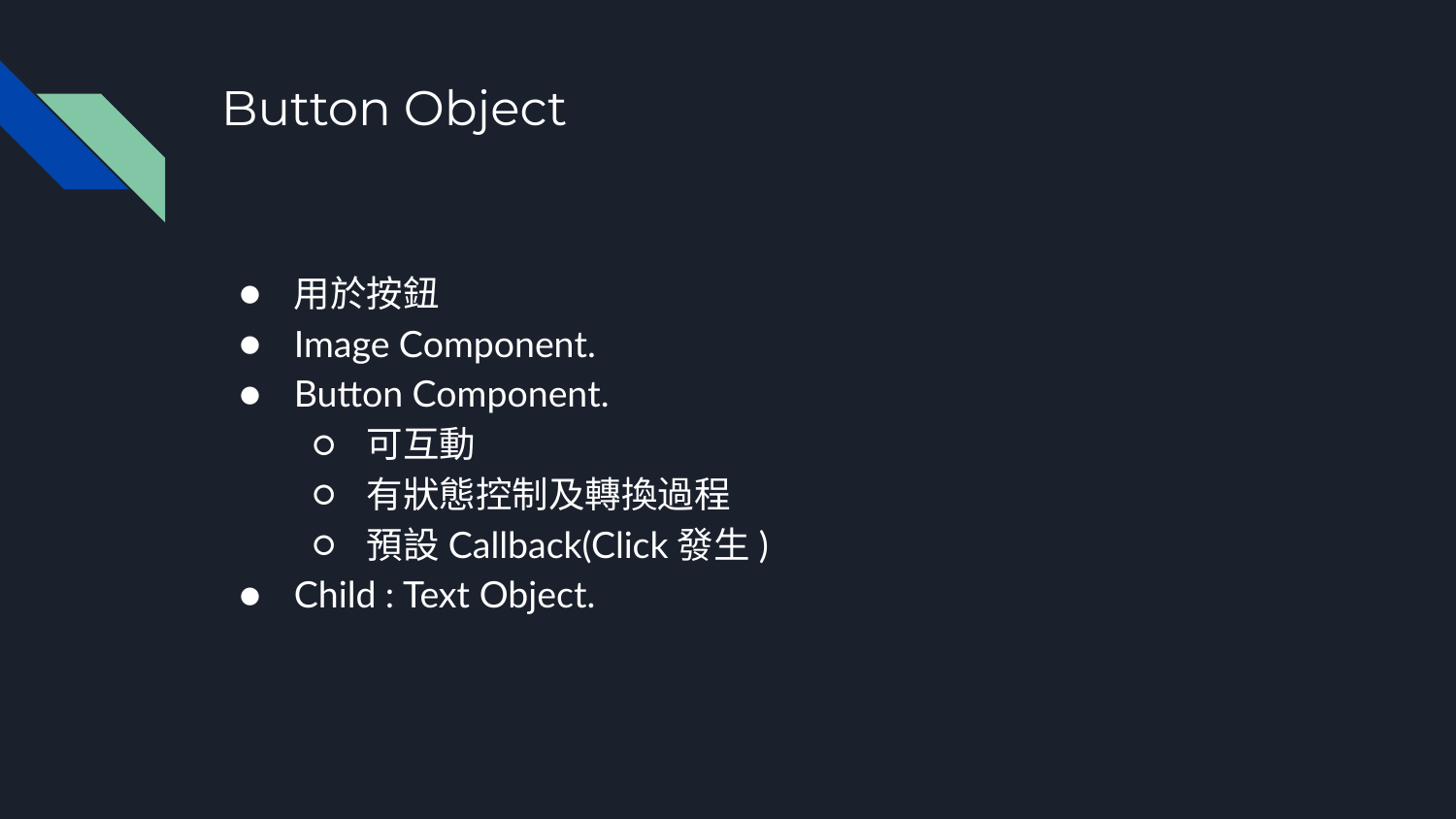

# Button Object
用於按鈕
Image Component.
Button Component.
可互動
有狀態控制及轉換過程
預設Callback(Click發生)
Child : Text Object.